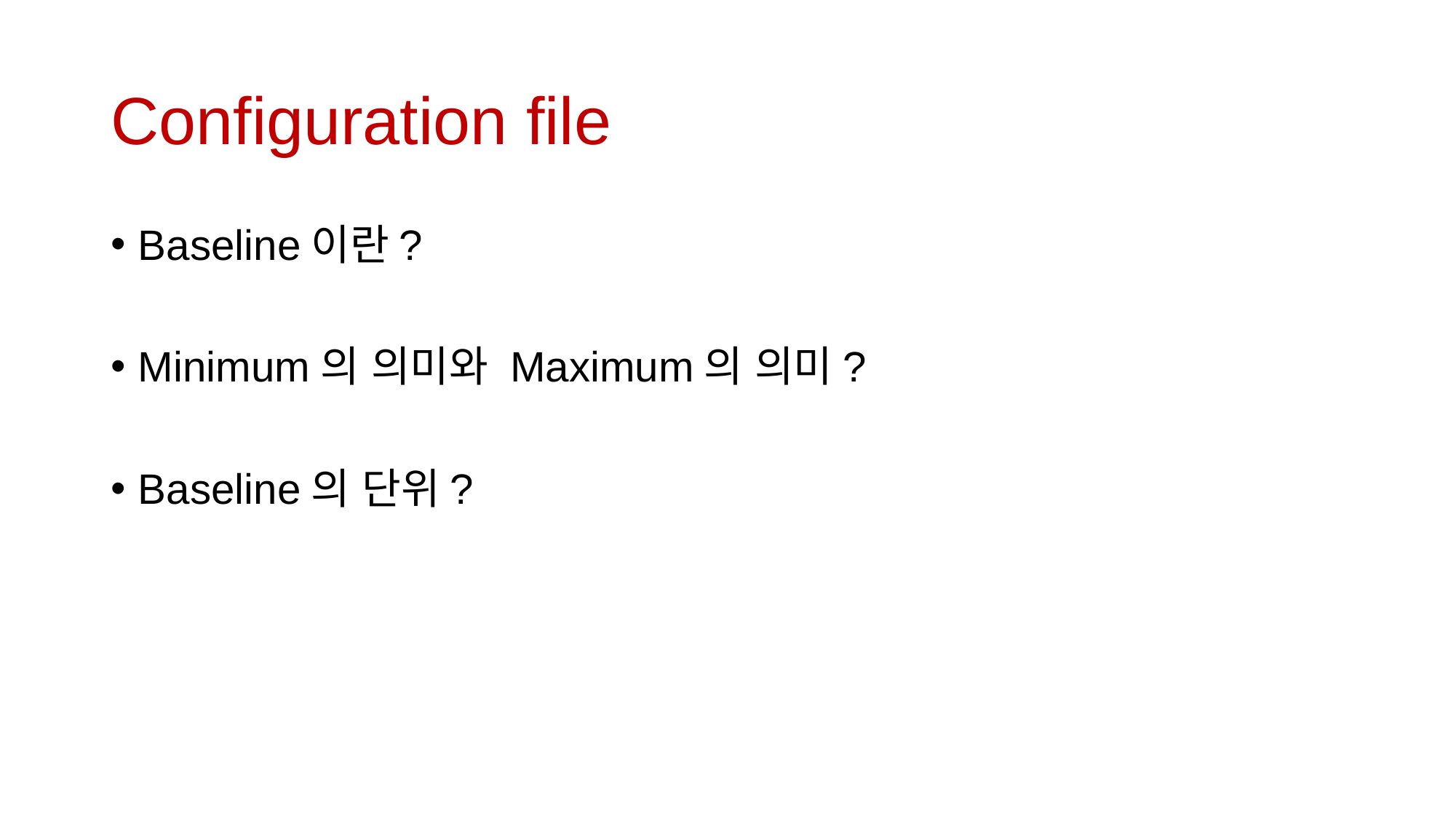

# Configuration file
Baseline이란?

Minimum의 의미와 Maximum의 의미?

Baseline의 단위?